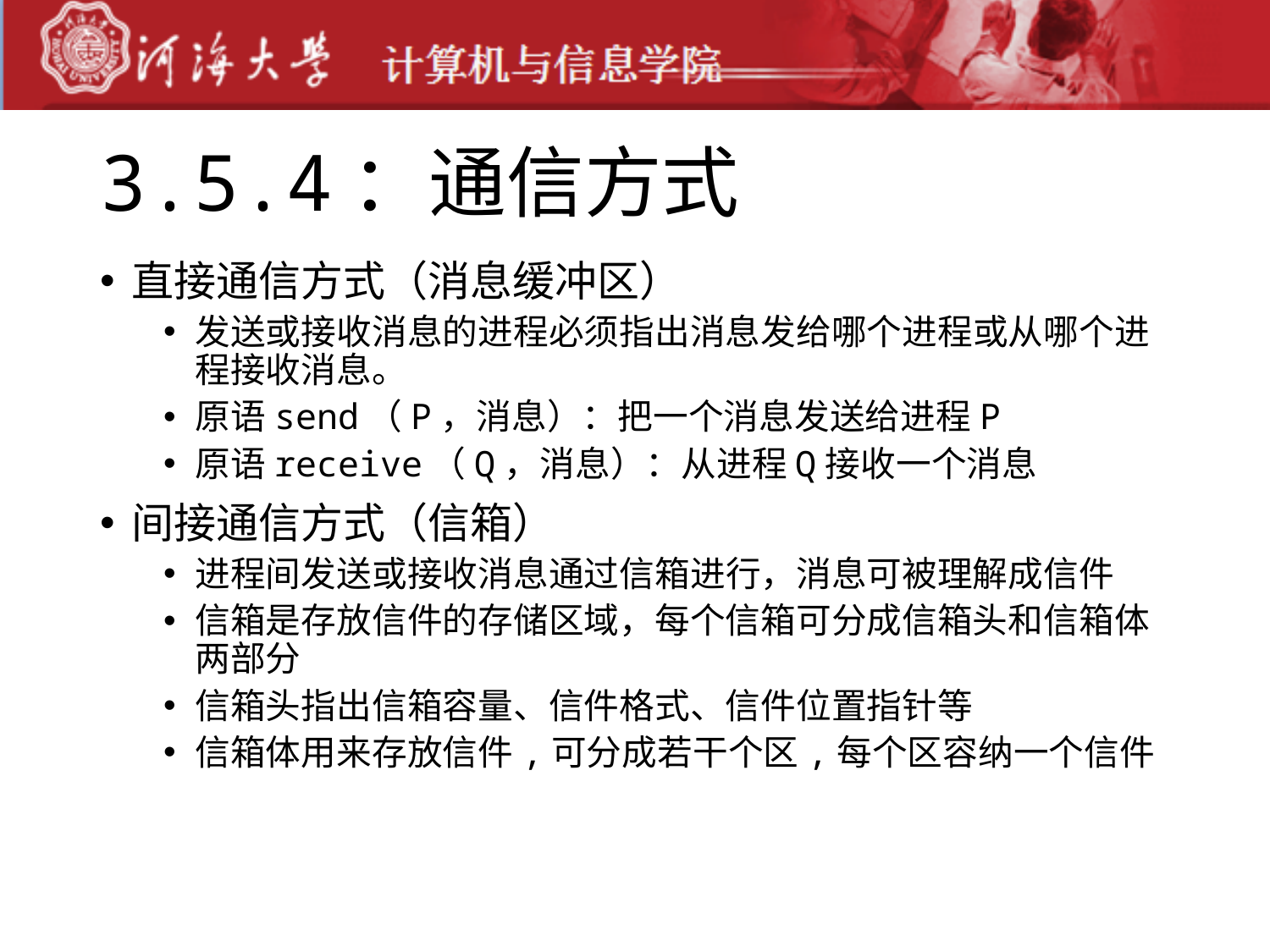

# 3.5.4：通信方式
直接通信方式（消息缓冲区）
发送或接收消息的进程必须指出消息发给哪个进程或从哪个进程接收消息。
原语send（P，消息）：把一个消息发送给进程P
原语receive（Q，消息）：从进程Q接收一个消息
间接通信方式（信箱）
进程间发送或接收消息通过信箱进行，消息可被理解成信件
信箱是存放信件的存储区域，每个信箱可分成信箱头和信箱体两部分
信箱头指出信箱容量、信件格式、信件位置指针等
信箱体用来存放信件,可分成若干个区,每个区容纳一个信件